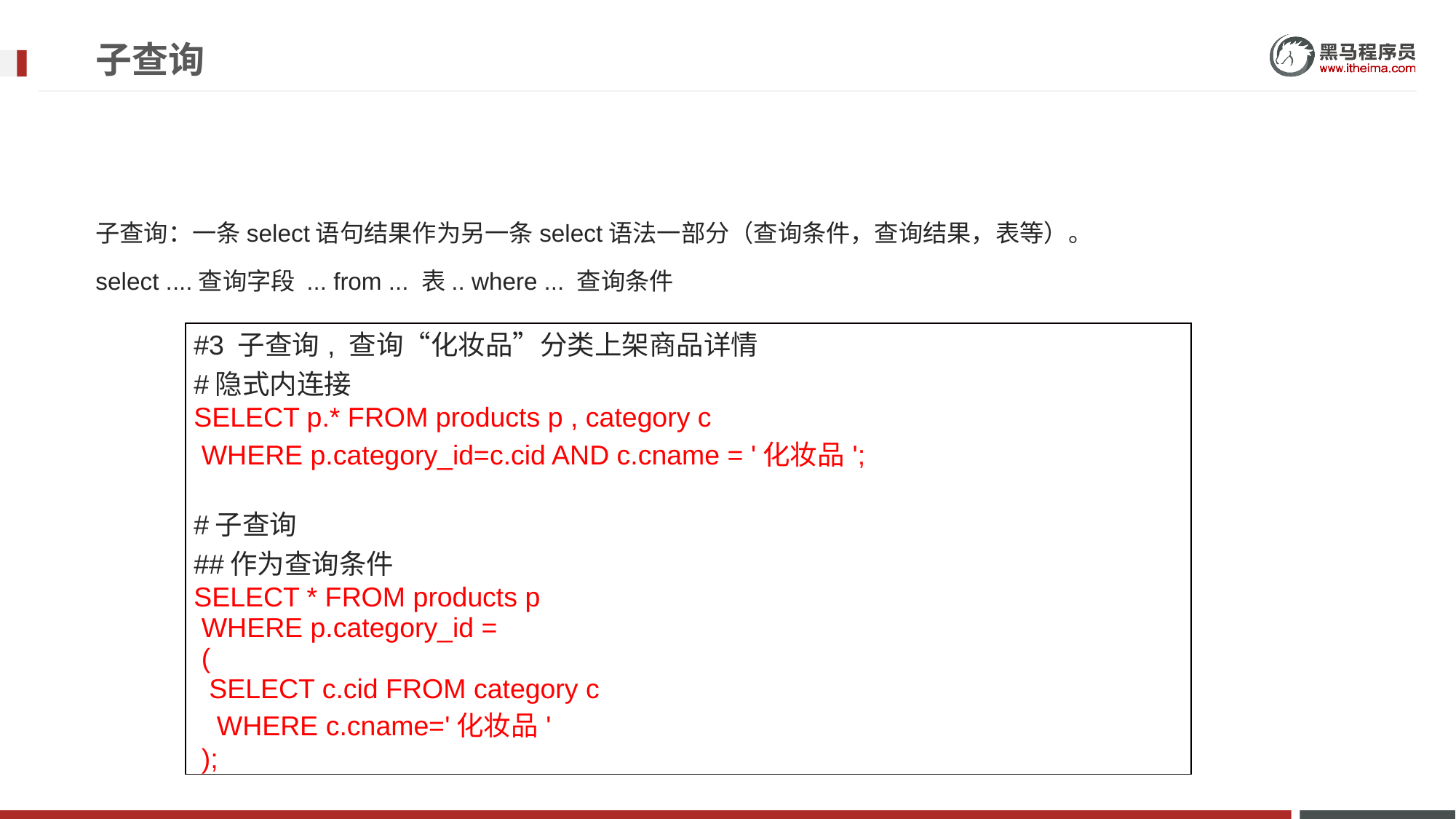

# 子查询
子查询：一条select语句结果作为另一条select语法一部分（查询条件，查询结果，表等）。
select ....查询字段 ... from ... 表.. where ... 查询条件
| #3 子查询, 查询“化妆品”分类上架商品详情 #隐式内连接 SELECT p.\* FROM products p , category c WHERE p.category\_id=c.cid AND c.cname = '化妆品'; #子查询 ##作为查询条件 SELECT \* FROM products p WHERE p.category\_id = ( SELECT c.cid FROM category c WHERE c.cname='化妆品' ); |
| --- |